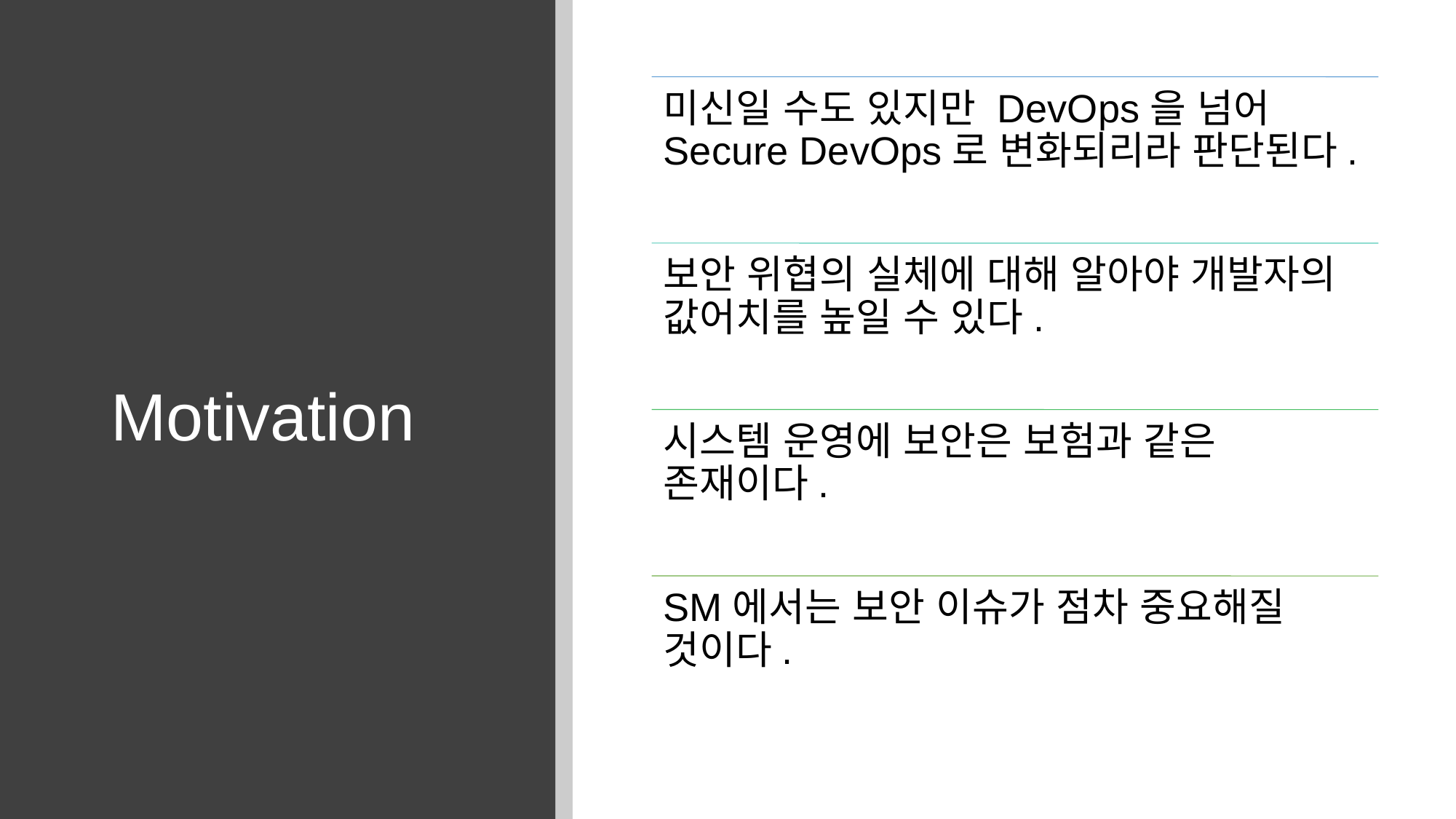

미신일 수도 있지만 DevOps을 넘어 Secure DevOps로 변화되리라 판단된다.
보안 위협의 실체에 대해 알아야 개발자의 값어치를 높일 수 있다.
시스템 운영에 보안은 보험과 같은 존재이다.
SM에서는 보안 이슈가 점차 중요해질 것이다.
# Motivation